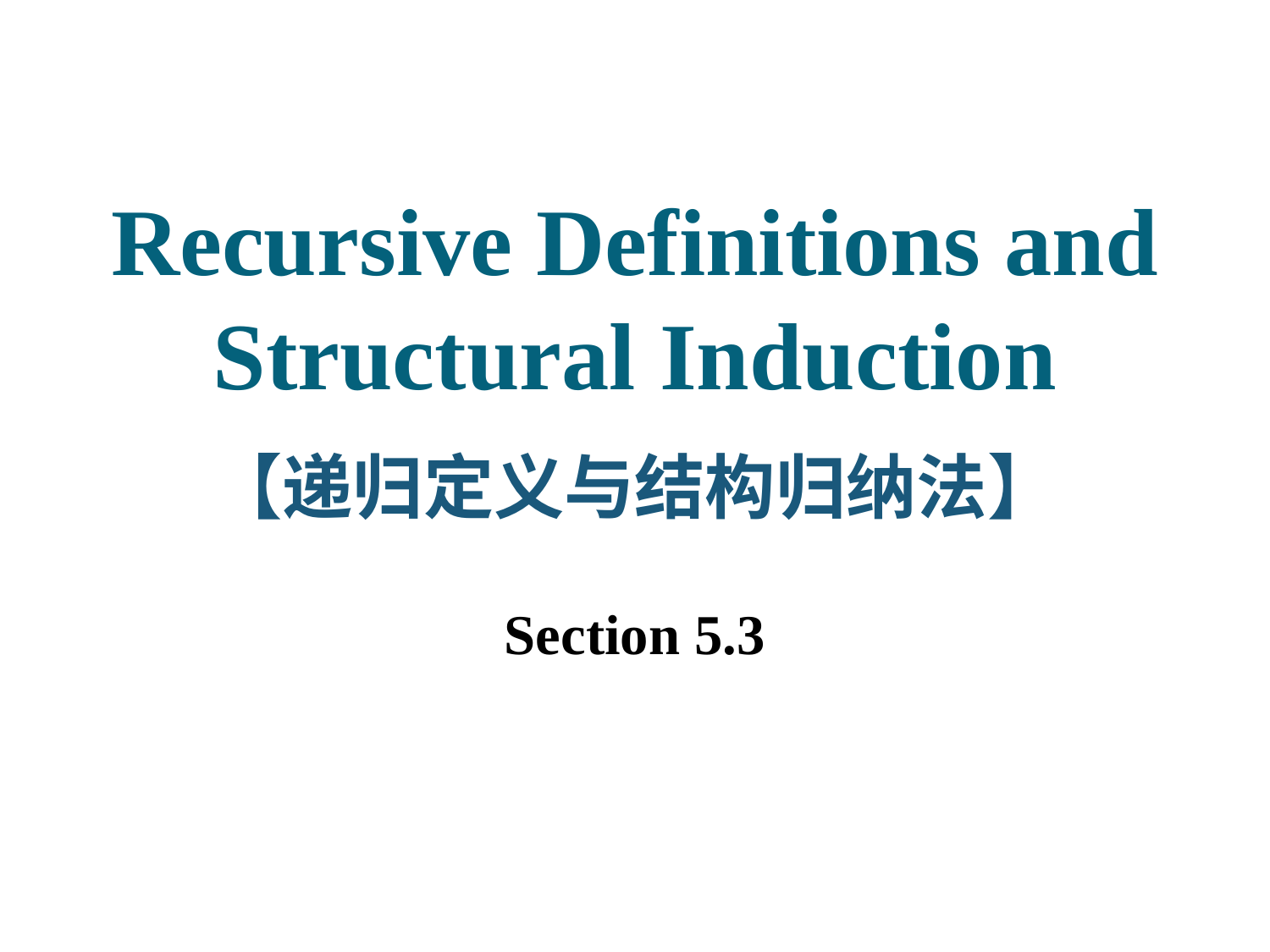

# Recursive Definitions and Structural Induction 【递归定义与结构归纳法】
Section 5.3